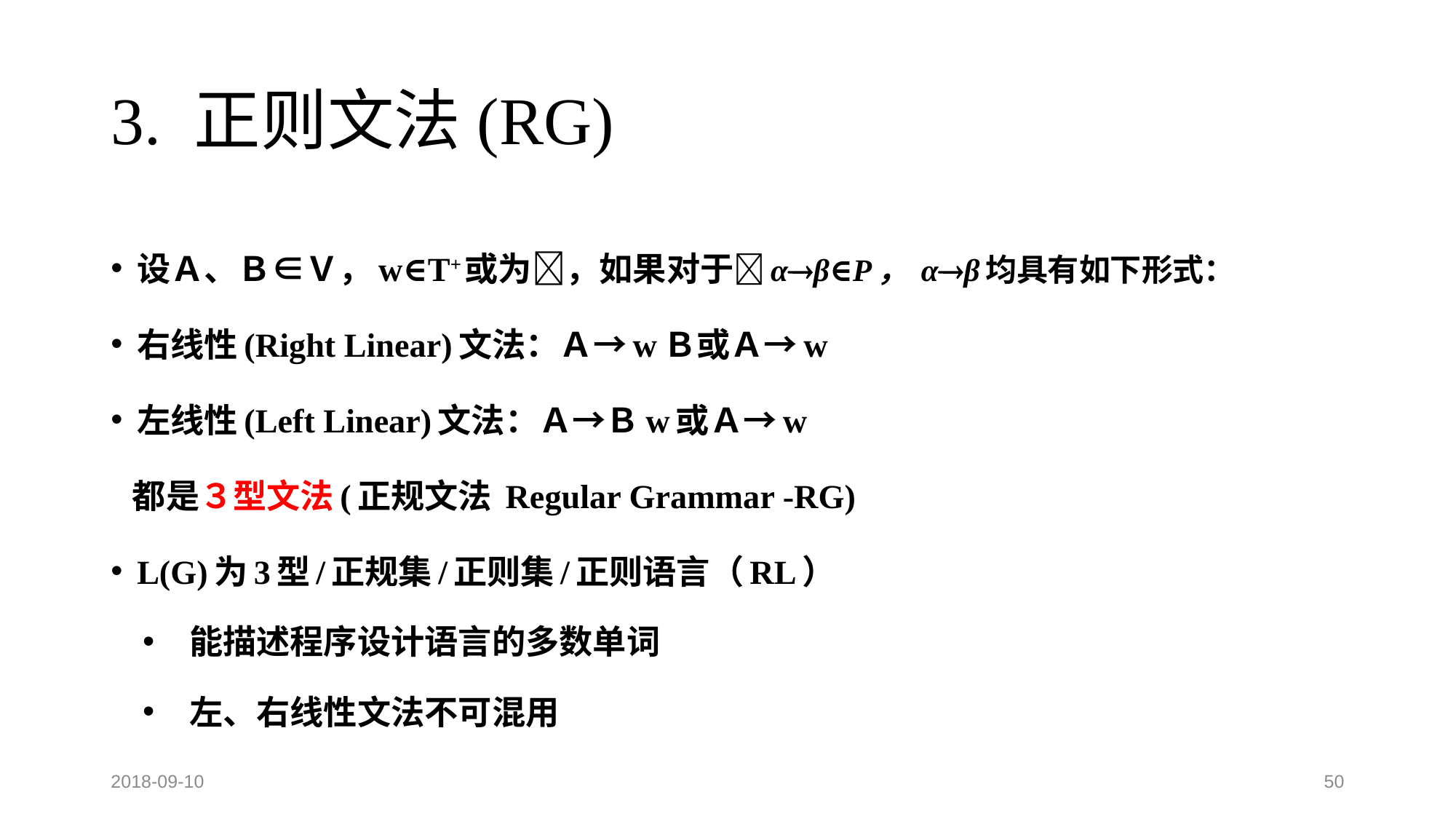

# 3. 正则文法(RG)
设Ａ、Ｂ∈Ｖ，w∈T+或为ε，如果对于∀α→β∈P， α→β均具有如下形式：
右线性(Right Linear)文法：Ａ→wＢ或Ａ→w
左线性(Left Linear)文法：Ａ→Ｂw或Ａ→w
  都是３型文法(正规文法 Regular Grammar -RG)
L(G)为3型/正规集/正则集/正则语言（RL）
能描述程序设计语言的多数单词
左、右线性文法不可混用
2018-09-10
50